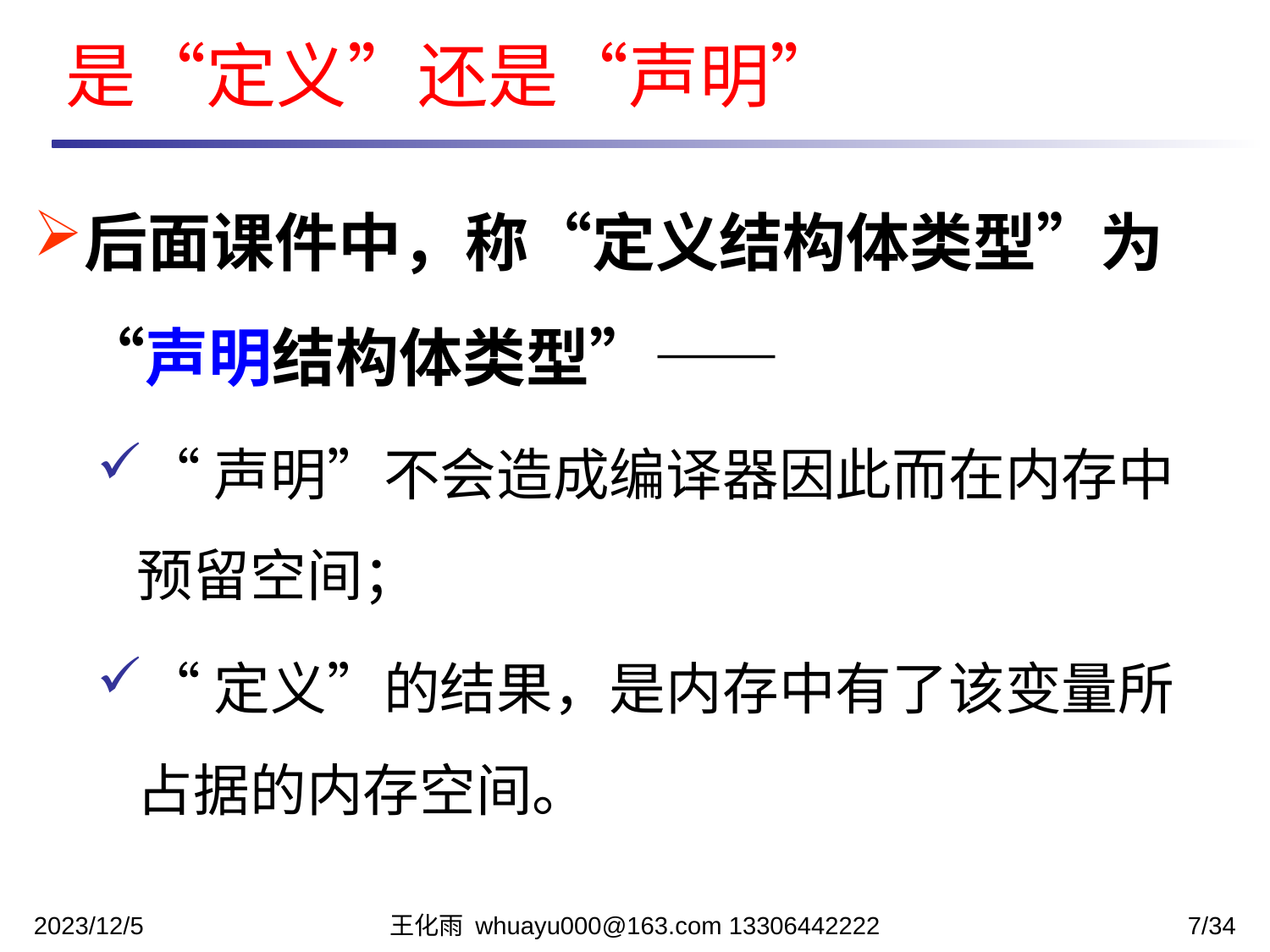

是“定义”还是“声明”
后面课件中，称“定义结构体类型”为“声明结构体类型”——
“声明”不会造成编译器因此而在内存中预留空间；
“定义”的结果，是内存中有了该变量所占据的内存空间。

2023/12/5
王化雨 whuayu000@163.com 13306442222
7/34